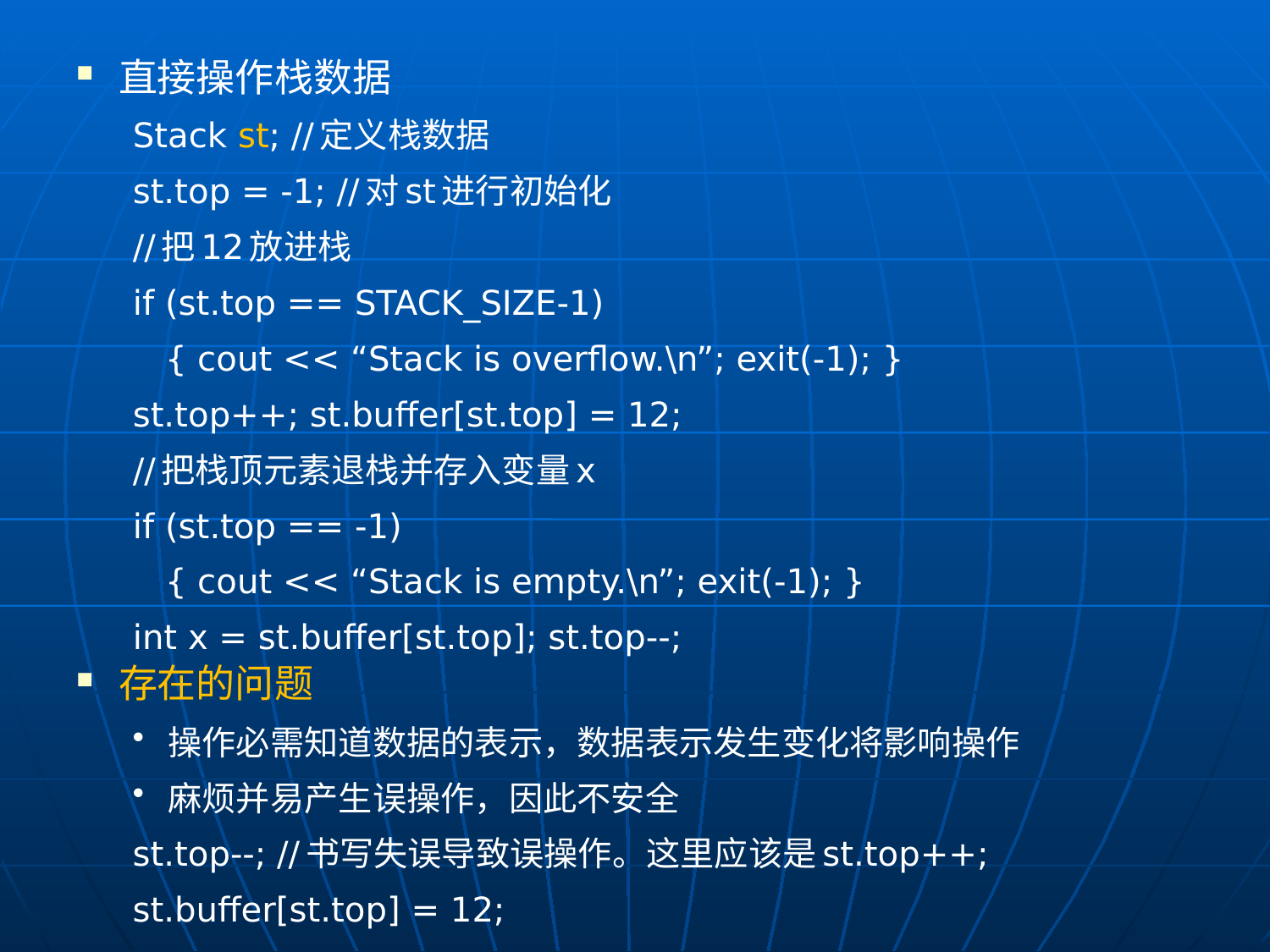

直接操作栈数据
Stack st; //定义栈数据
st.top = -1; //对st进行初始化
//把12放进栈
if (st.top == STACK_SIZE-1)
   { cout << “Stack is overflow.\n”; exit(-1); }
st.top++; st.buffer[st.top] = 12;
//把栈顶元素退栈并存入变量x
if (st.top == -1)
   { cout << “Stack is empty.\n”; exit(-1); }
int x = st.buffer[st.top]; st.top--;
存在的问题
操作必需知道数据的表示，数据表示发生变化将影响操作
麻烦并易产生误操作，因此不安全
st.top--; //书写失误导致误操作。这里应该是st.top++;
st.buffer[st.top] = 12;